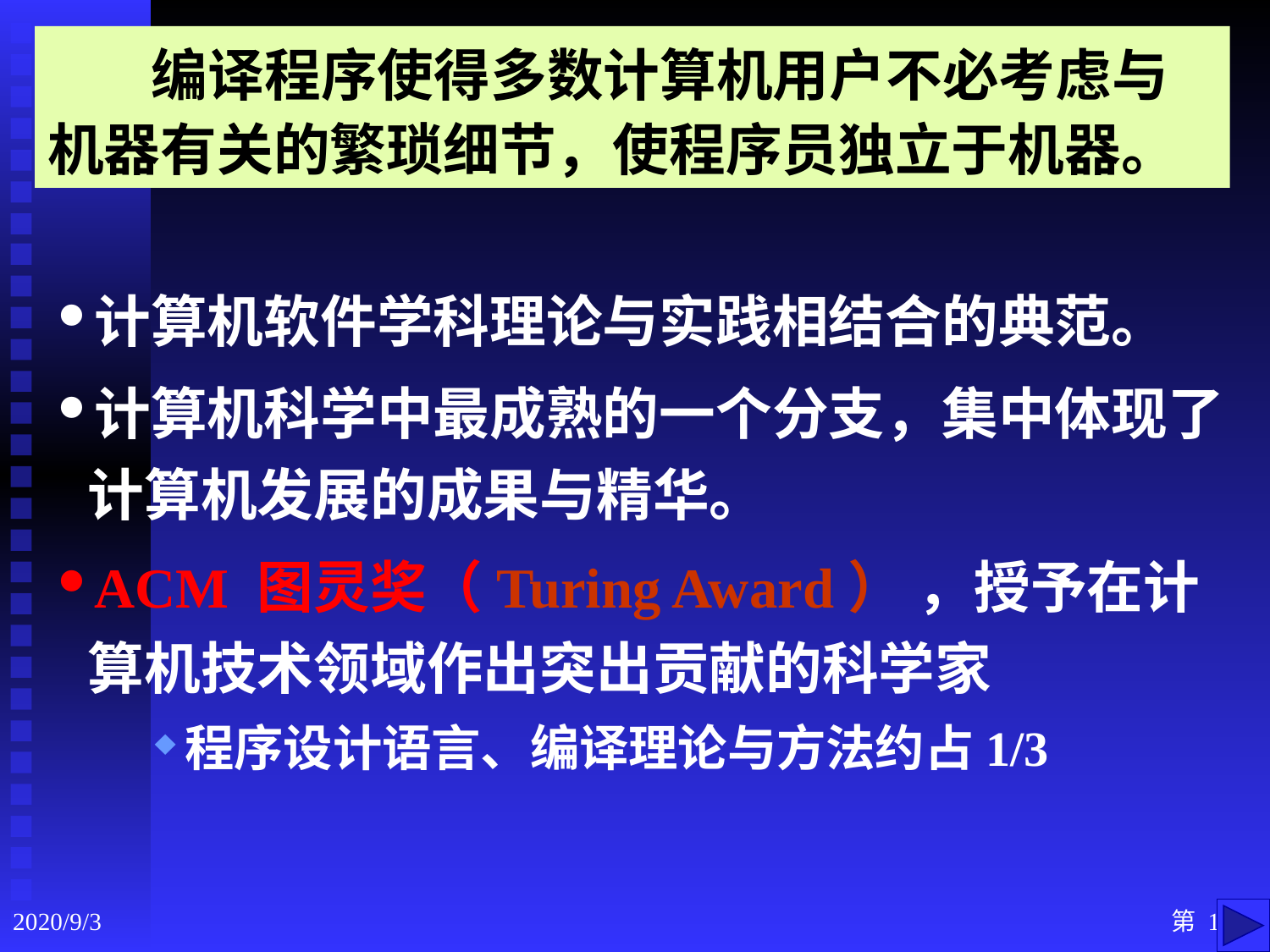

编译程序使得多数计算机用户不必考虑与机器有关的繁琐细节，使程序员独立于机器。
计算机软件学科理论与实践相结合的典范。
计算机科学中最成熟的一个分支，集中体现了计算机发展的成果与精华。
ACM 图灵奖（Turing Award） ，授予在计算机技术领域作出突出贡献的科学家
程序设计语言、编译理论与方法约占1/3
2020/9/3
第 1 页